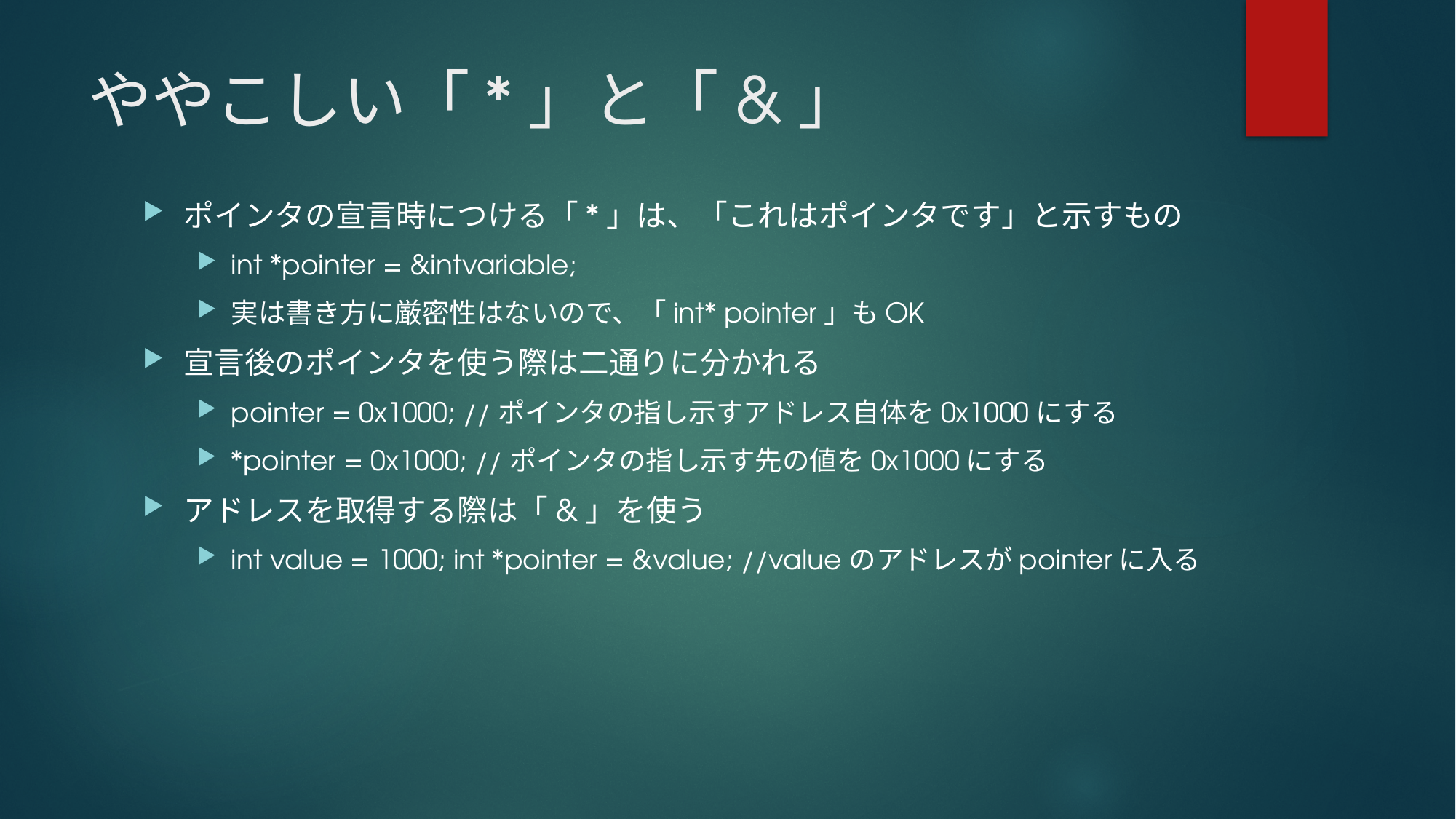

# ややこしい「*」と「&」
ポインタの宣言時につける「*」は、「これはポインタです」と示すもの
int *pointer = &intvariable;
実は書き方に厳密性はないので、「int* pointer」もOK
宣言後のポインタを使う際は二通りに分かれる
pointer = 0x1000; //ポインタの指し示すアドレス自体を0x1000にする
*pointer = 0x1000; //ポインタの指し示す先の値を0x1000にする
アドレスを取得する際は「&」を使う
int value = 1000; int *pointer = &value; //valueのアドレスがpointerに入る